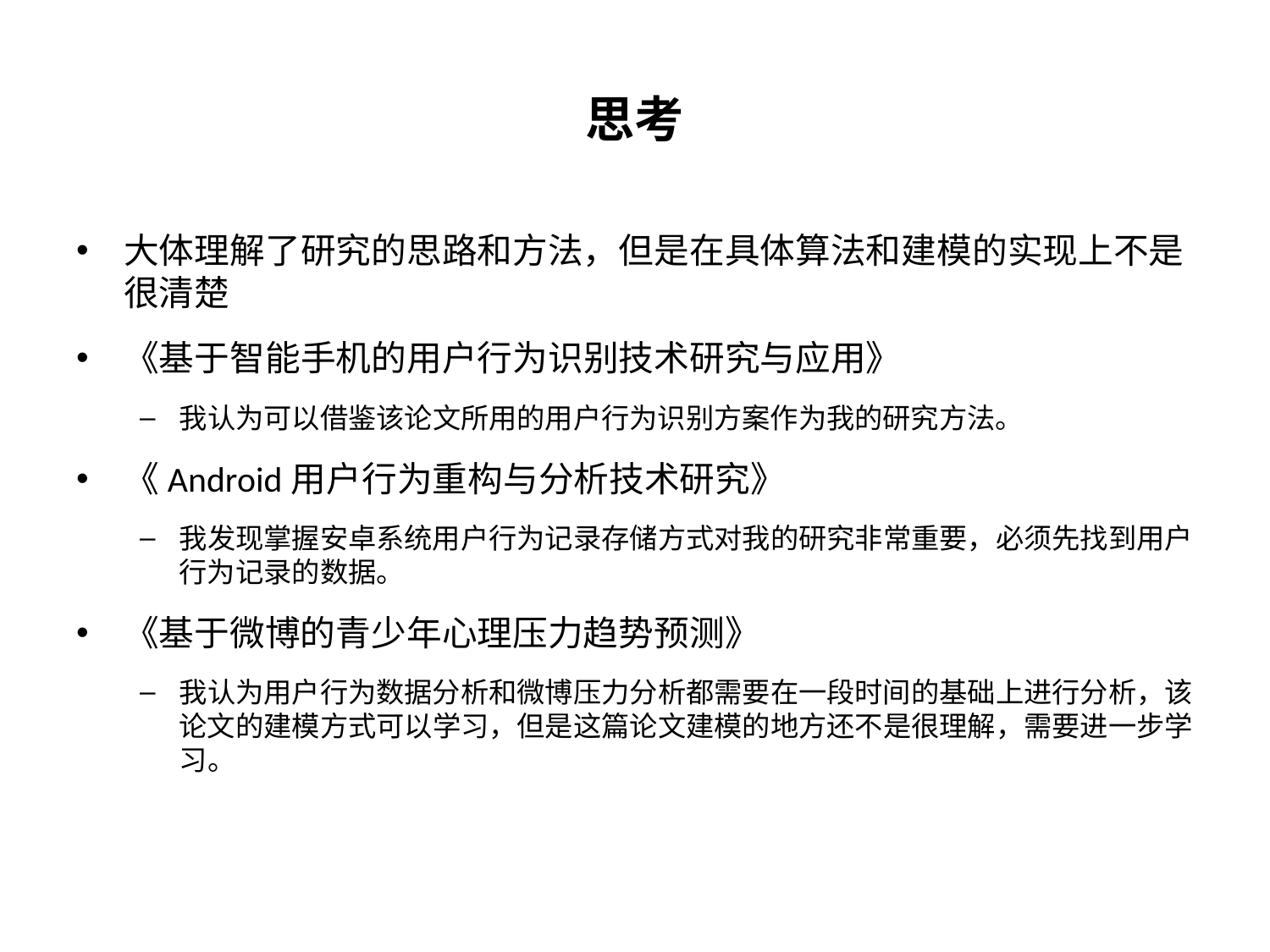

# 思考
大体理解了研究的思路和方法，但是在具体算法和建模的实现上不是很清楚
《基于智能手机的用户行为识别技术研究与应用》
我认为可以借鉴该论文所用的用户行为识别方案作为我的研究方法。
《Android用户行为重构与分析技术研究》
我发现掌握安卓系统用户行为记录存储方式对我的研究非常重要，必须先找到用户行为记录的数据。
《基于微博的青少年心理压力趋势预测》
我认为用户行为数据分析和微博压力分析都需要在一段时间的基础上进行分析，该论文的建模方式可以学习，但是这篇论文建模的地方还不是很理解，需要进一步学习。